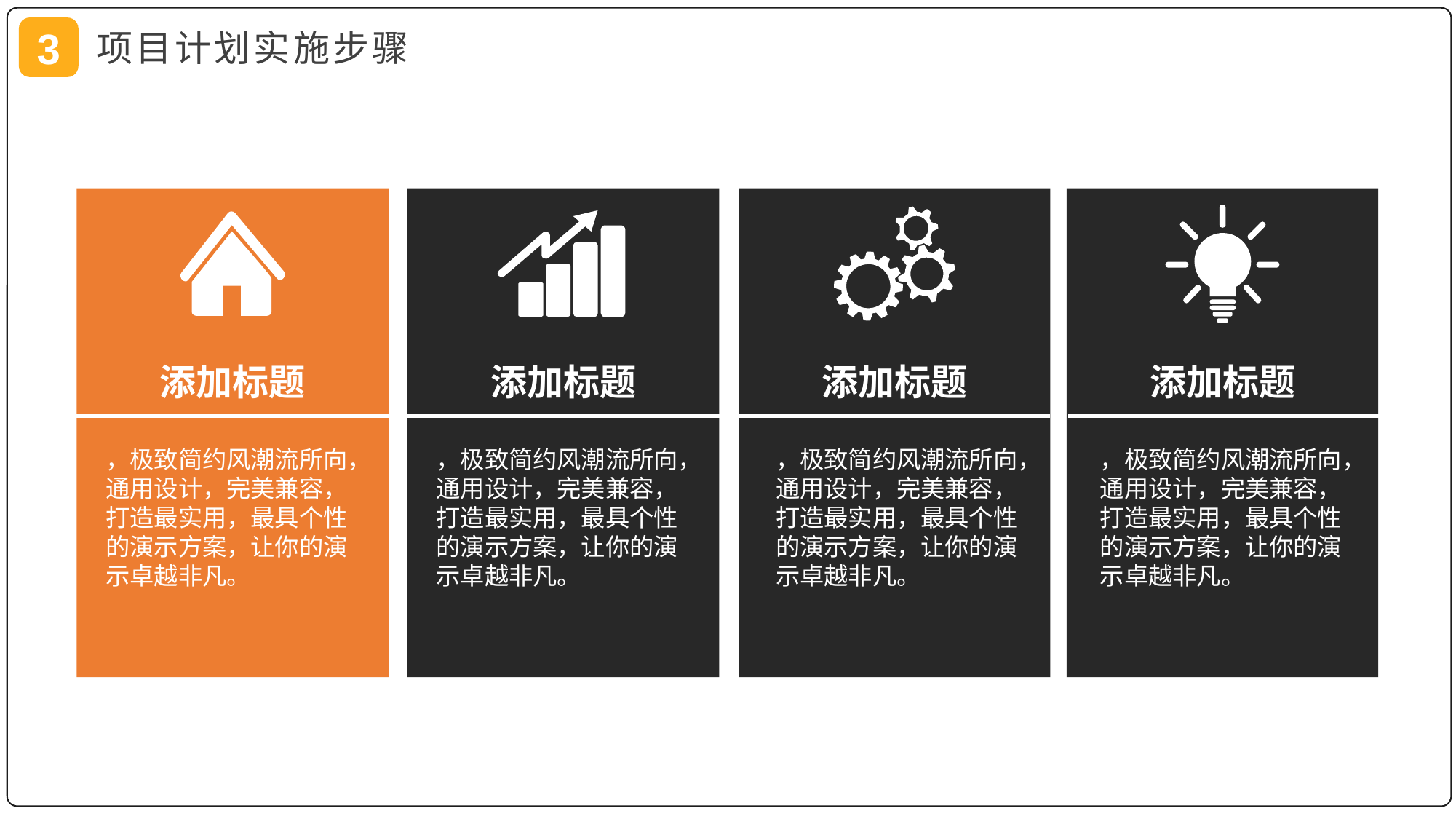

3
项目计划实施步骤

添加标题
，极致简约风潮流所向，通用设计，完美兼容，打造最实用，最具个性的演示方案，让你的演示卓越非凡。

添加标题
，极致简约风潮流所向，通用设计，完美兼容，打造最实用，最具个性的演示方案，让你的演示卓越非凡。

添加标题
，极致简约风潮流所向，通用设计，完美兼容，打造最实用，最具个性的演示方案，让你的演示卓越非凡。

添加标题
，极致简约风潮流所向，通用设计，完美兼容，打造最实用，最具个性的演示方案，让你的演示卓越非凡。